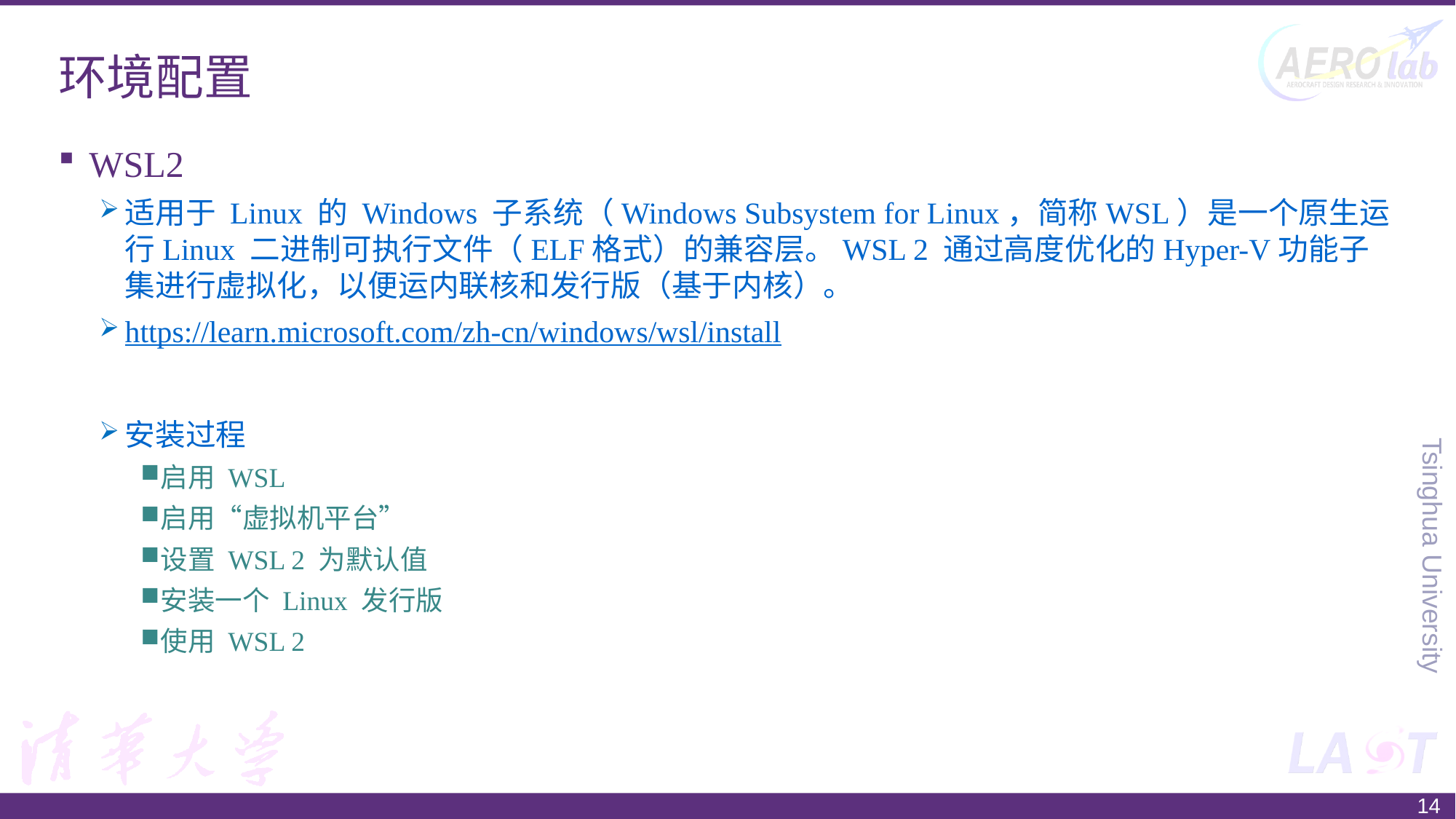

# 环境配置
WSL2
适用于 Linux 的 Windows 子系统（Windows Subsystem for Linux，简称WSL）是一个原生运行Linux 二进制可执行文件（ELF格式）的兼容层。WSL 2 通过高度优化的Hyper-V功能子集进行虚拟化，以便运内联核和发行版（基于内核）。
https://learn.microsoft.com/zh-cn/windows/wsl/install

安装过程
启用 WSL
启用“虚拟机平台”
设置 WSL 2 为默认值
安装一个 Linux 发行版
使用 WSL 2

14